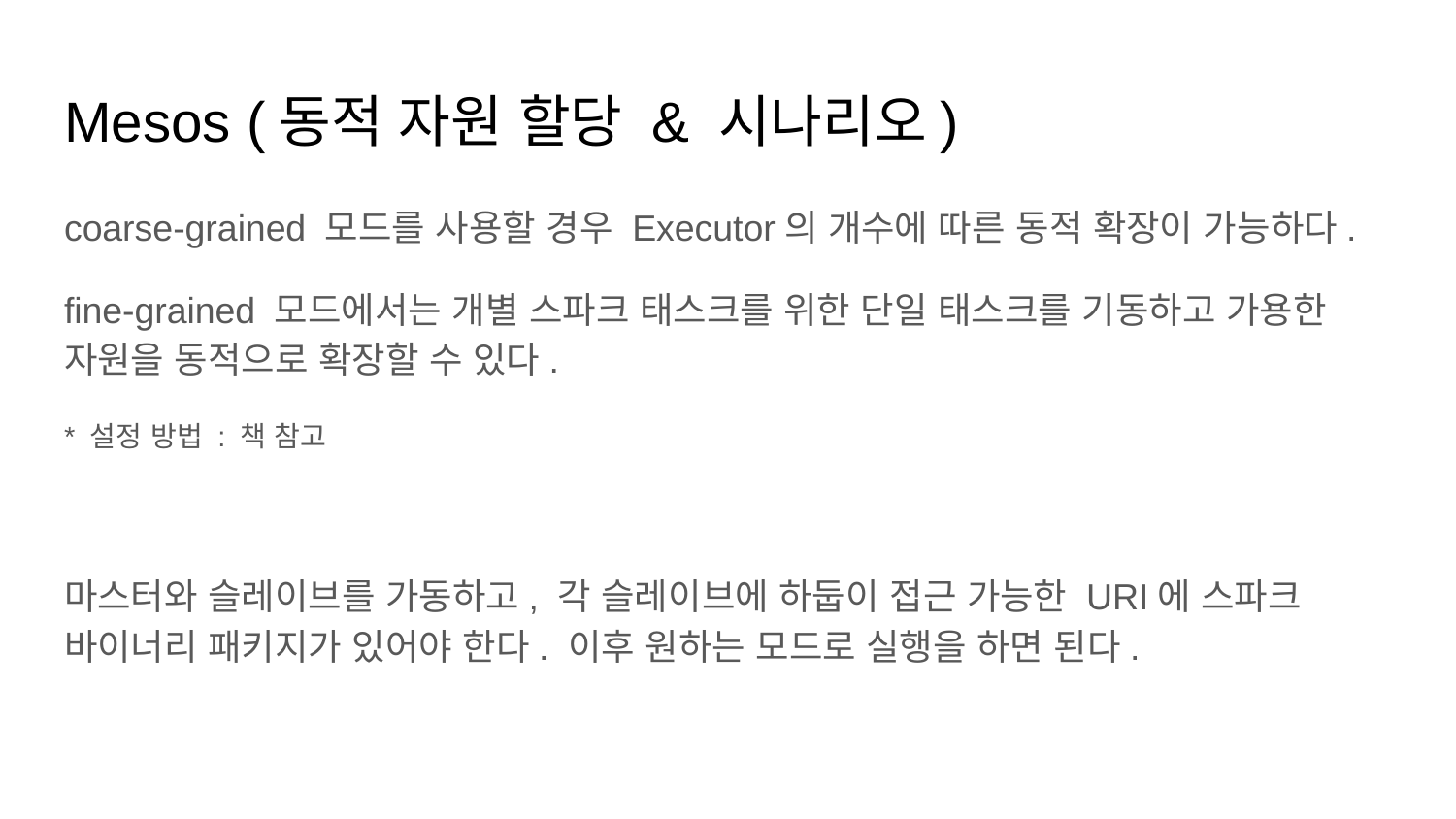

# Mesos (동적 자원 할당 & 시나리오)
coarse-grained 모드를 사용할 경우 Executor의 개수에 따른 동적 확장이 가능하다.
fine-grained 모드에서는 개별 스파크 태스크를 위한 단일 태스크를 기동하고 가용한 자원을 동적으로 확장할 수 있다.
* 설정 방법 : 책 참고

마스터와 슬레이브를 가동하고, 각 슬레이브에 하둡이 접근 가능한 URI에 스파크 바이너리 패키지가 있어야 한다. 이후 원하는 모드로 실행을 하면 된다.